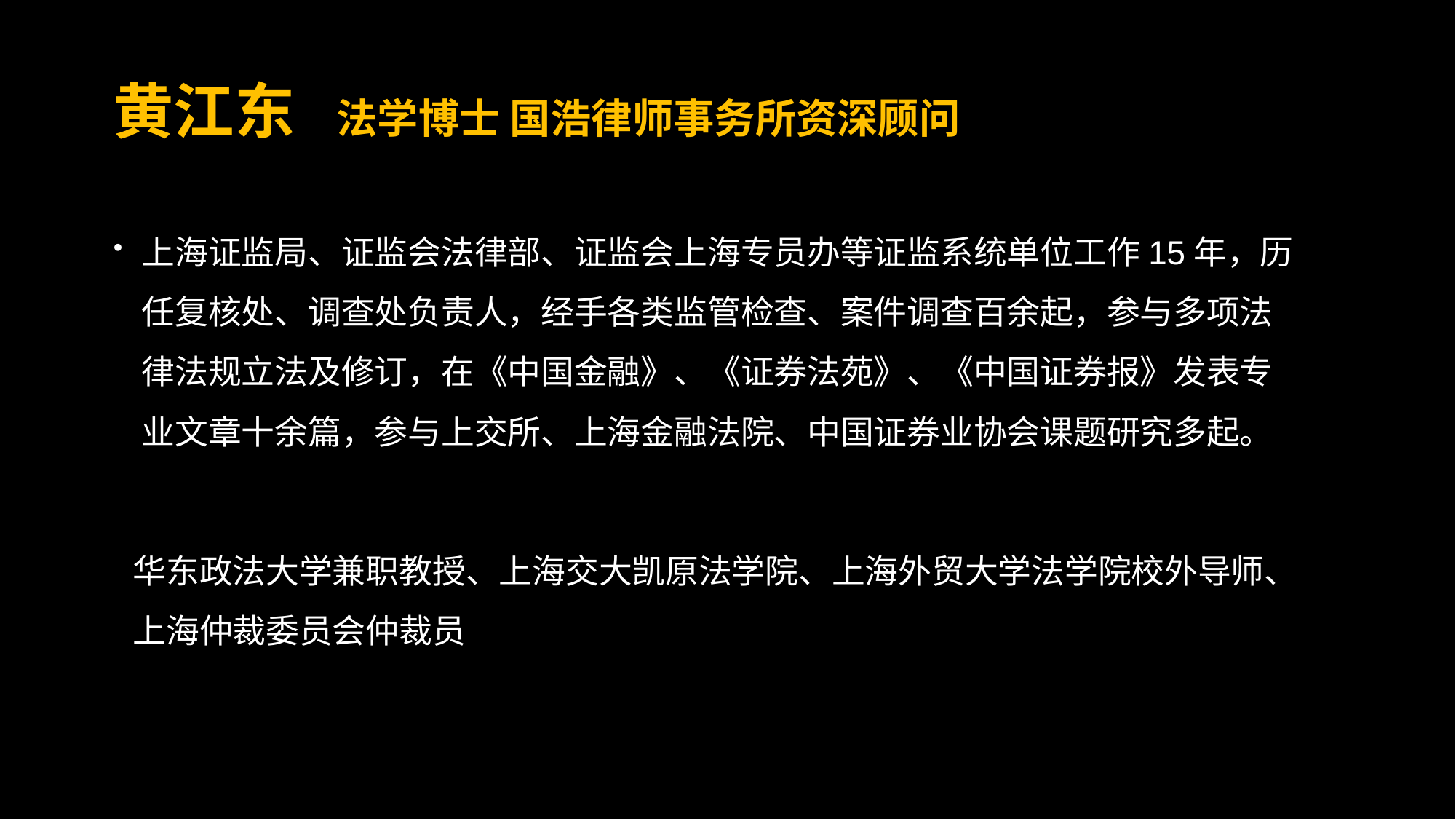

黄江东   法学博士 国浩律师事务所资深顾问
上海证监局、证监会法律部、证监会上海专员办等证监系统单位工作15年，历任复核处、调查处负责人，经手各类监管检查、案件调查百余起，参与多项法律法规立法及修订，在《中国金融》、《证券法苑》、《中国证券报》发表专业文章十余篇，参与上交所、上海金融法院、中国证券业协会课题研究多起。
华东政法大学兼职教授、上海交大凯原法学院、上海外贸大学法学院校外导师、上海仲裁委员会仲裁员